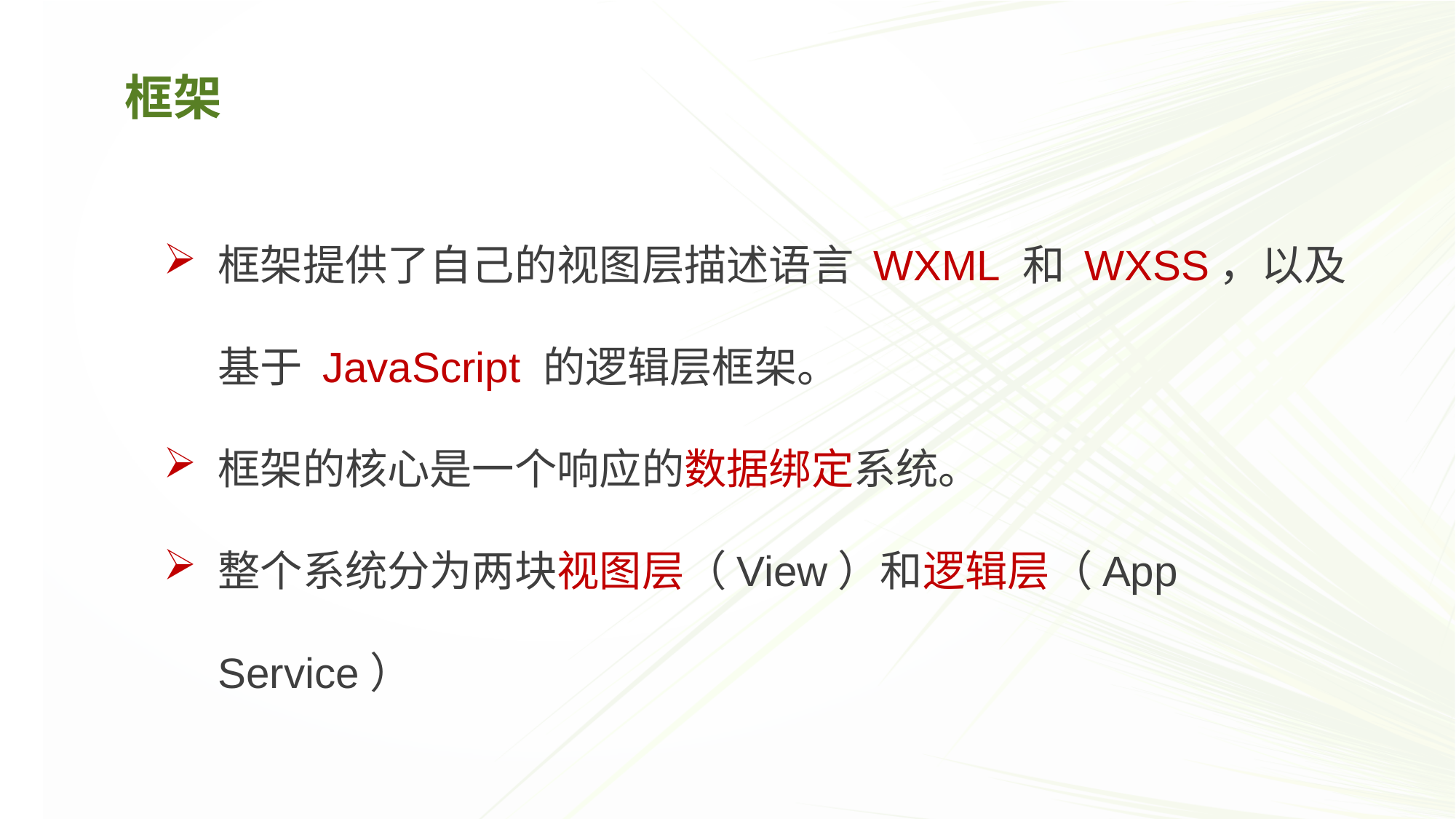

框架
框架提供了自己的视图层描述语言 WXML 和 WXSS，以及基于 JavaScript 的逻辑层框架。
框架的核心是一个响应的数据绑定系统。
整个系统分为两块视图层（View）和逻辑层（App Service）